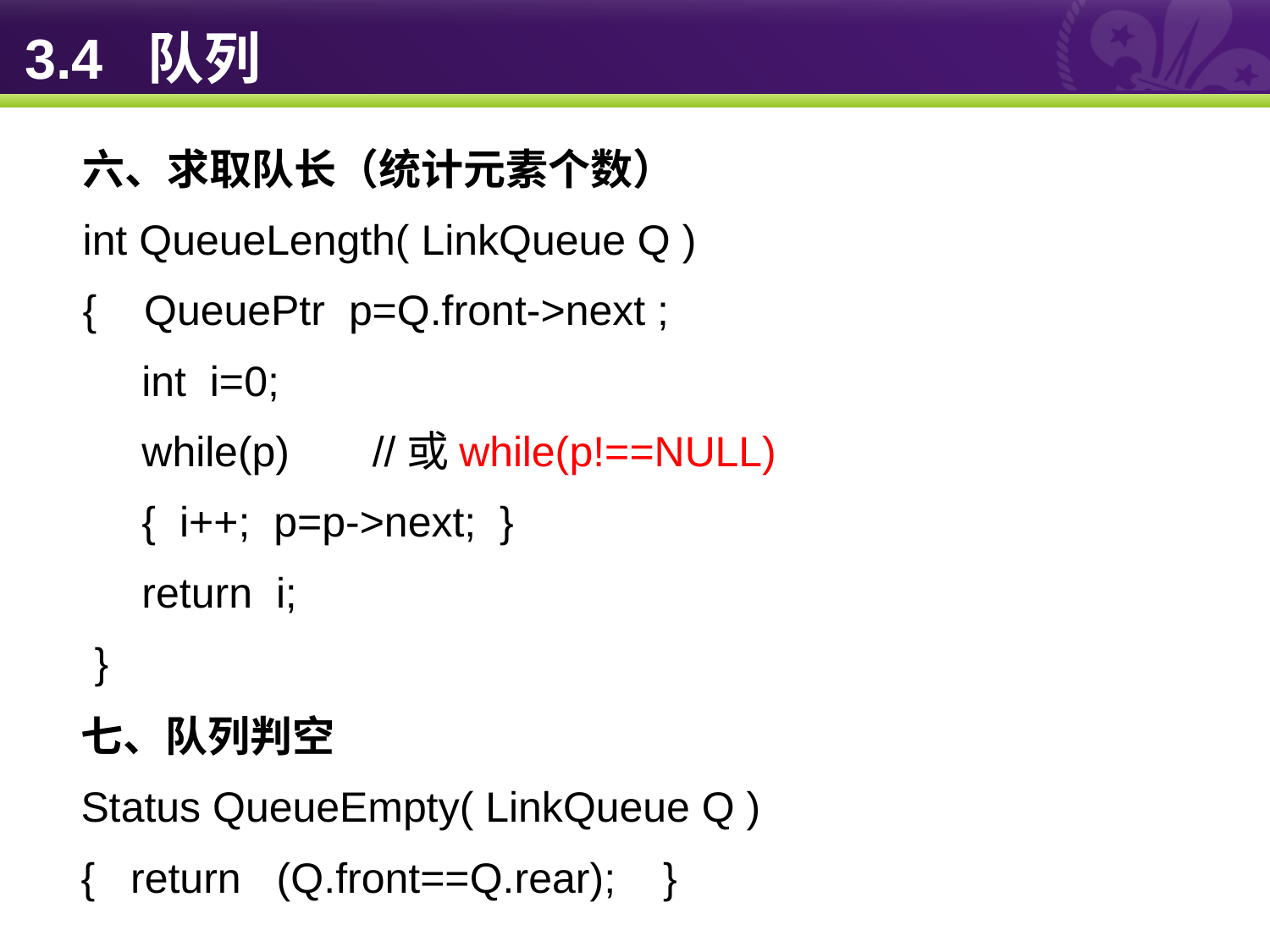

# 3.4  队列
六、求取队长（统计元素个数）
int QueueLength( LinkQueue Q )
{    QueuePtr  p=Q.front->next ;
     int  i=0;
     while(p)       //或while(p!==NULL)
     {  i++;  p=p->next;  }
     return  i;
 }
七、队列判空
Status QueueEmpty( LinkQueue Q )
{   return   (Q.front==Q.rear);    }